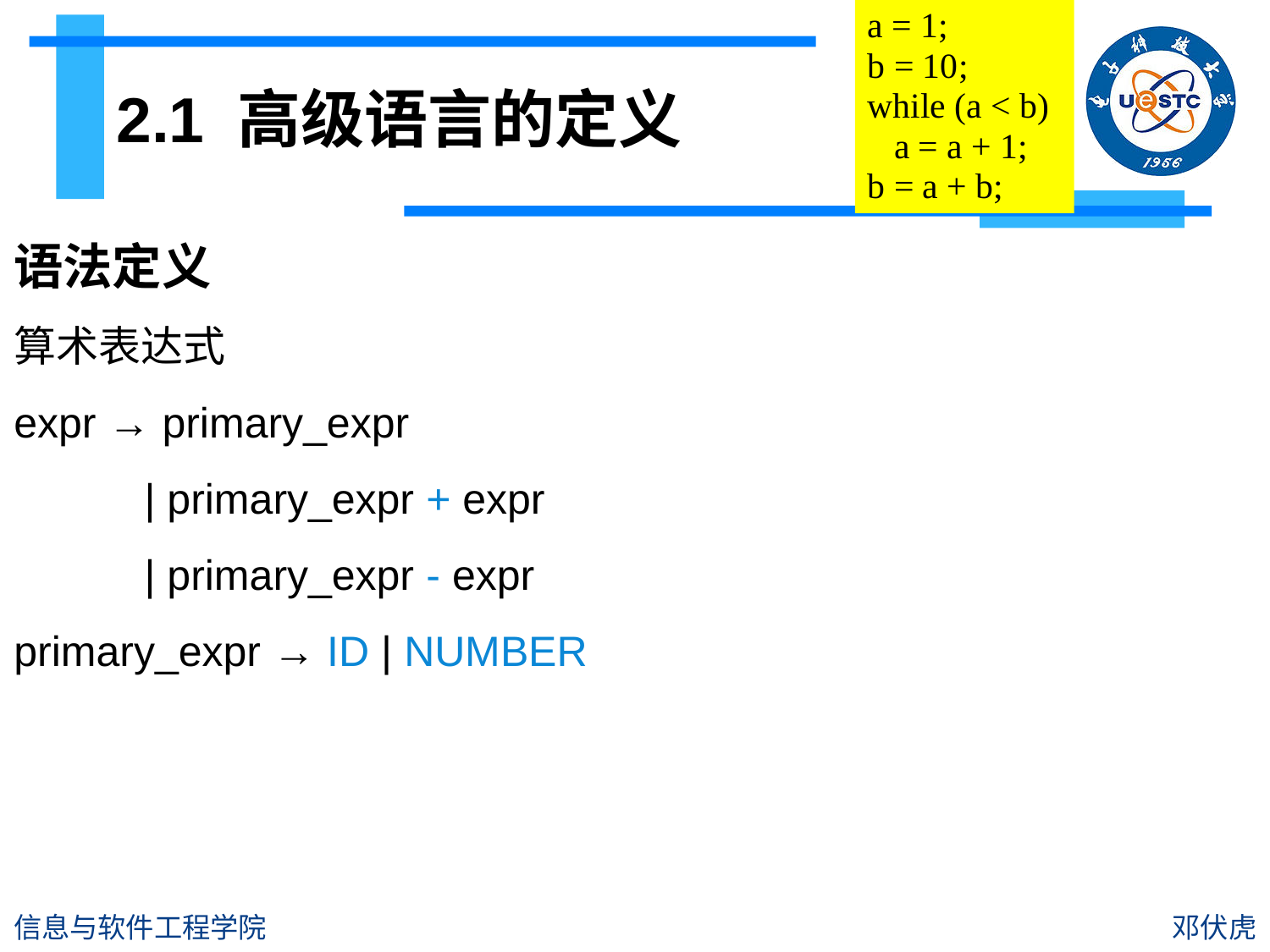

a = 1;
b = 10;
while (a < b)
   a = a + 1;
b = a + b;
# 2.1 高级语言的定义
语法定义
算术表达式
expr → primary_expr
           | primary_expr + expr
           | primary_expr - expr
primary_expr → ID | NUMBER
12
信息与软件工程学院
邓伏虎